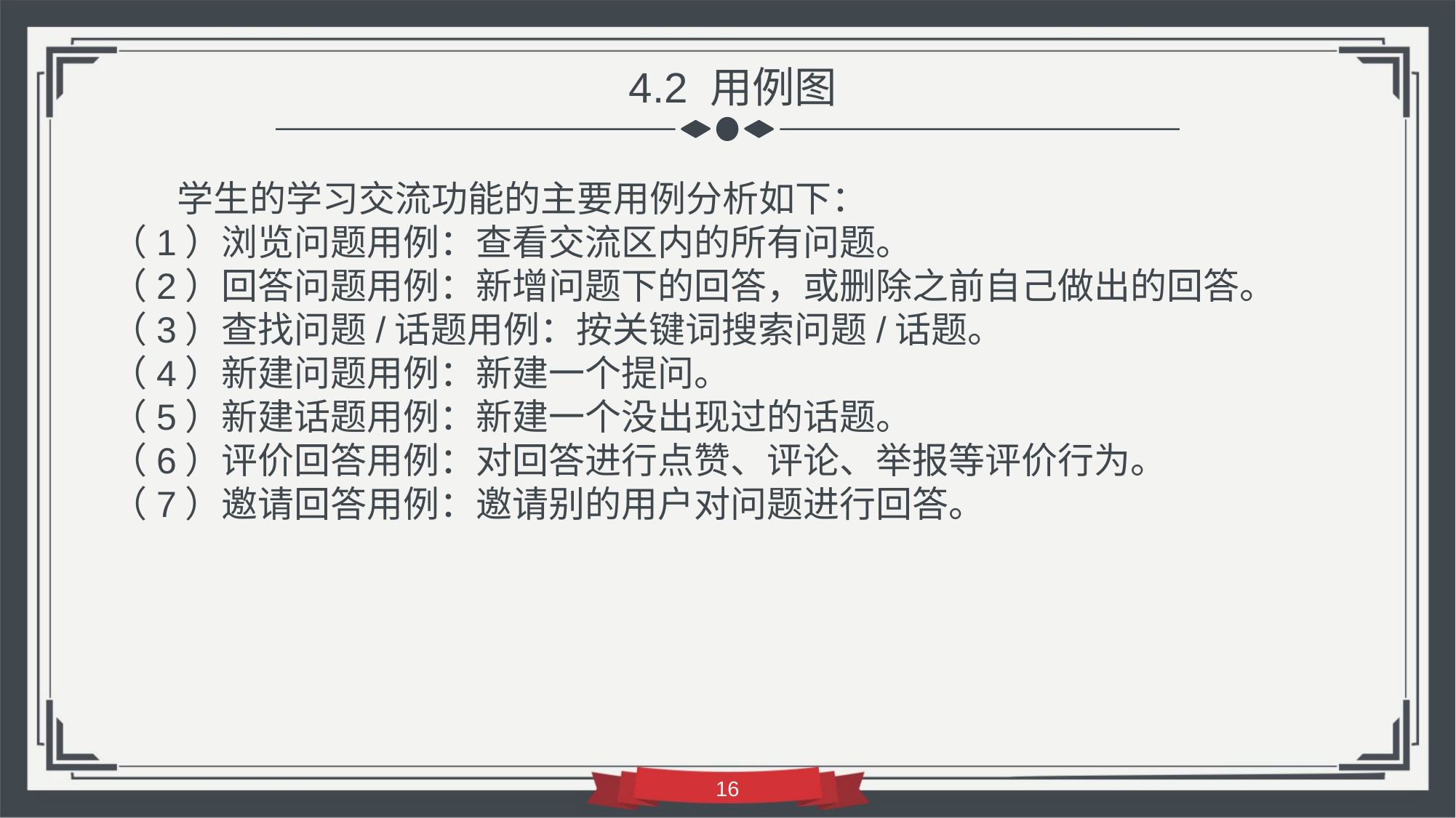

4.2 用例图

       学生的学习交流功能的主要用例分析如下：
（1）浏览问题用例：查看交流区内的所有问题。
（2）回答问题用例：新增问题下的回答，或删除之前自己做出的回答。
（3）查找问题/话题用例：按关键词搜索问题/话题。
（4）新建问题用例：新建一个提问。
（5）新建话题用例：新建一个没出现过的话题。
（6）评价回答用例：对回答进行点赞、评论、举报等评价行为。
（7）邀请回答用例：邀请别的用户对问题进行回答。